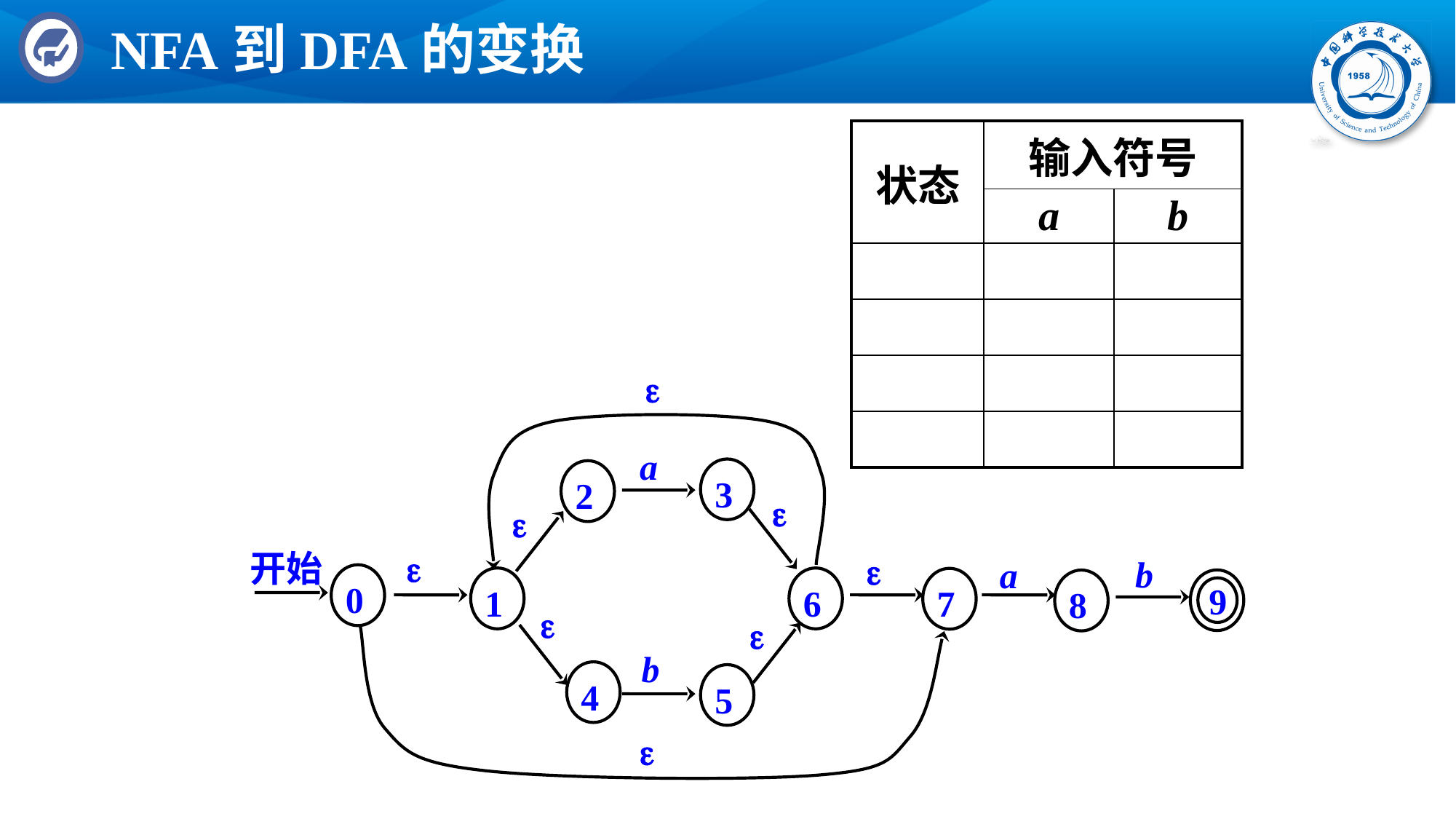

# NFA到DFA的变换
|  | 输入符号 |  |
| --- | --- | --- |
|  | a | b |
|  |  |  |
|  |  |  |
|  |  |  |
|  |  |  |
状态
ε

a
3
2
ε

ε

ε
开始
ε
b
a
0
1
6
7

9
8

ε
ε

b
4
5

ε